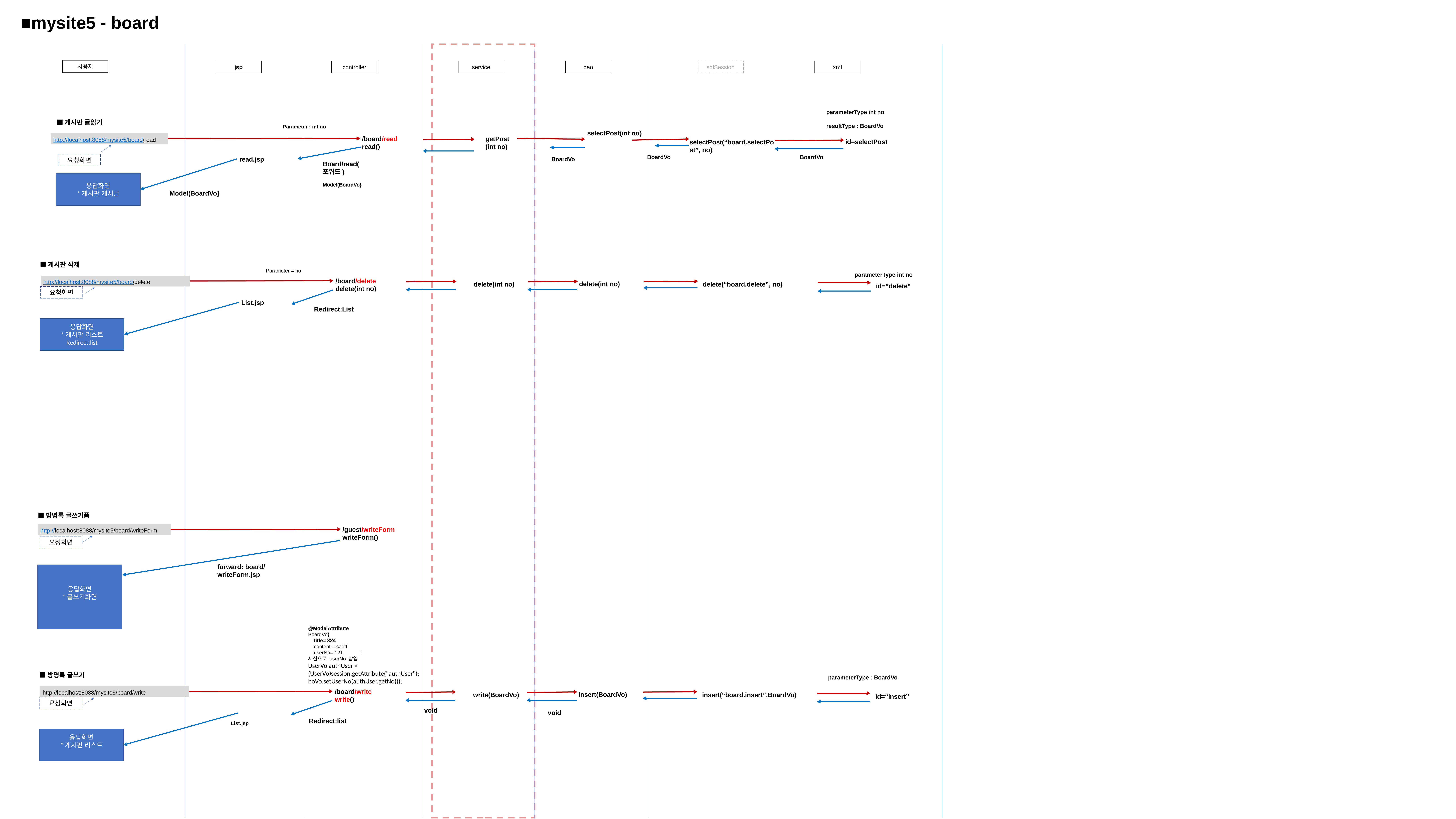

■mysite5 - board

사용자
jsp
controller
service
dao
sqlSession
xml
parameterType int no

resultType : BoardVo
■게시판 글읽기

selectPost(int no)
http://localhost:8088/mysite5/board/read
/board/read
read()

getPost(int no)
id=selectPost
selectPost(“board.selectPost”, no)
read.jsp
요청화면
응답화면
*게시판 게시글
Parameter = no
Parameter : int no
BoardVo
BoardVo
BoardVo
Board/read(포워드)

Model(BoardVo}

Model(BoardVo}
■게시판 삭제
parameterType int no
http://localhost:8088/mysite5/board/delete
/board/delete
delete(int no)
delete(int no)
delete(int no)
delete(“board.delete”, no)
id=“delete”
요청화면
List.jsp
응답화면
*게시판 리스트
Redirect:list
Redirect:List
■방명록 글쓰기폼
http://localhost:8088/mysite5/board/writeForm
/guest/writeForm
writeForm()
forward: board/writeForm.jsp
응답화면
*글쓰기화면

요청화면
@ModelAttribute
BoardVo{
    title= 324
    content = sadff
    userNo= 121	}
세션으로 userNo 삽입
UserVo authUser = (UserVo)session.getAttribute("authUser");
boVo.setUserNo(authUser.getNo());

■방명록 글쓰기
http://localhost:8088/mysite5/board/write
/board/write
write()
Insert(BoardVo)
write(BoardVo)
insert(“board.insert”,BoardVo)
id=“insert”
요청화면
응답화면
*게시판 리스트

parameterType : BoardVo
void
void
Redirect:list
List.jsp
deleteForm.jsp